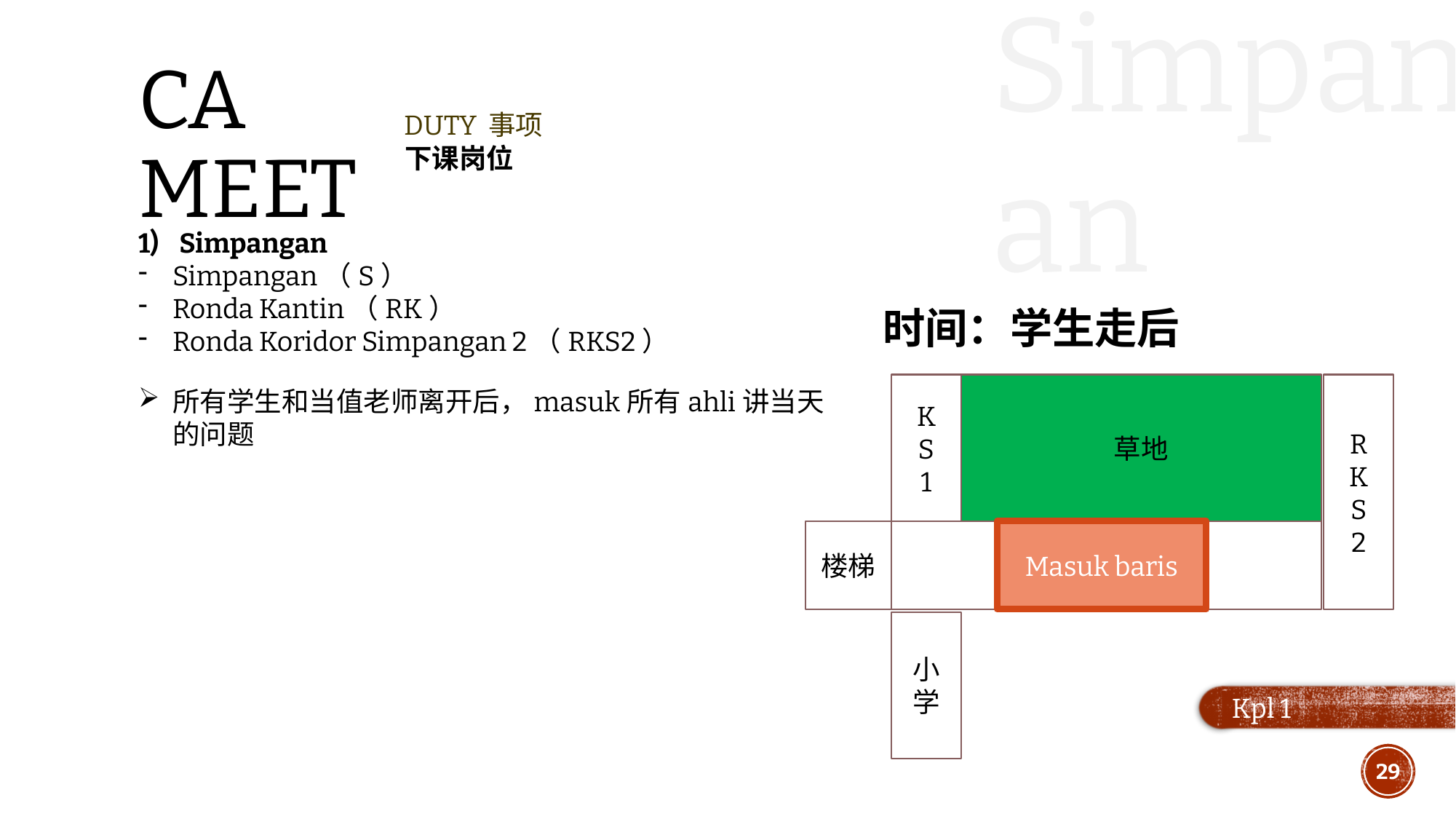

Simpangan
Ca meet
DUTY 事项
下课岗位
Simpangan
Simpangan（S）
Ronda Kantin（RK）
Ronda Koridor Simpangan 2（RKS2）

时间：学生走后
草地
K
S
1
R
K
S
2
所有学生和当值老师离开后，masuk所有ahli讲当天的问题
楼梯
Kantin 走廊
Masuk baris
小学

Kpl 1
29